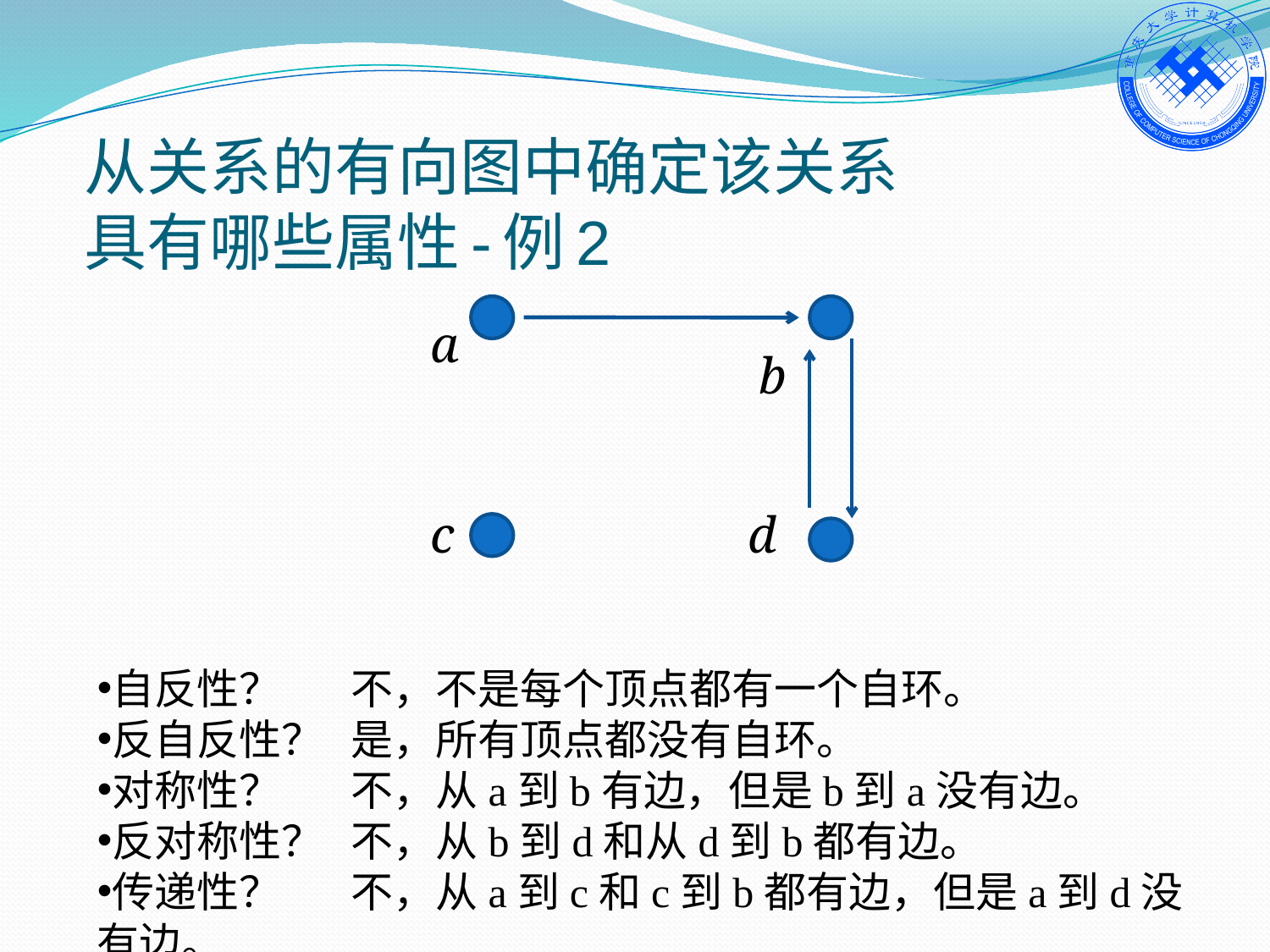

从关系的有向图中确定该关系
具有哪些属性-例2

a
b
c
d

自反性？	不，不是每个顶点都有一个自环。
反自反性？	是，所有顶点都没有自环。
对称性？	不，从a到b有边，但是b到a没有边。
反对称性？	不，从b到d和从d到b都有边。
传递性？	不，从a到c和c到b都有边，但是a到d没有边。